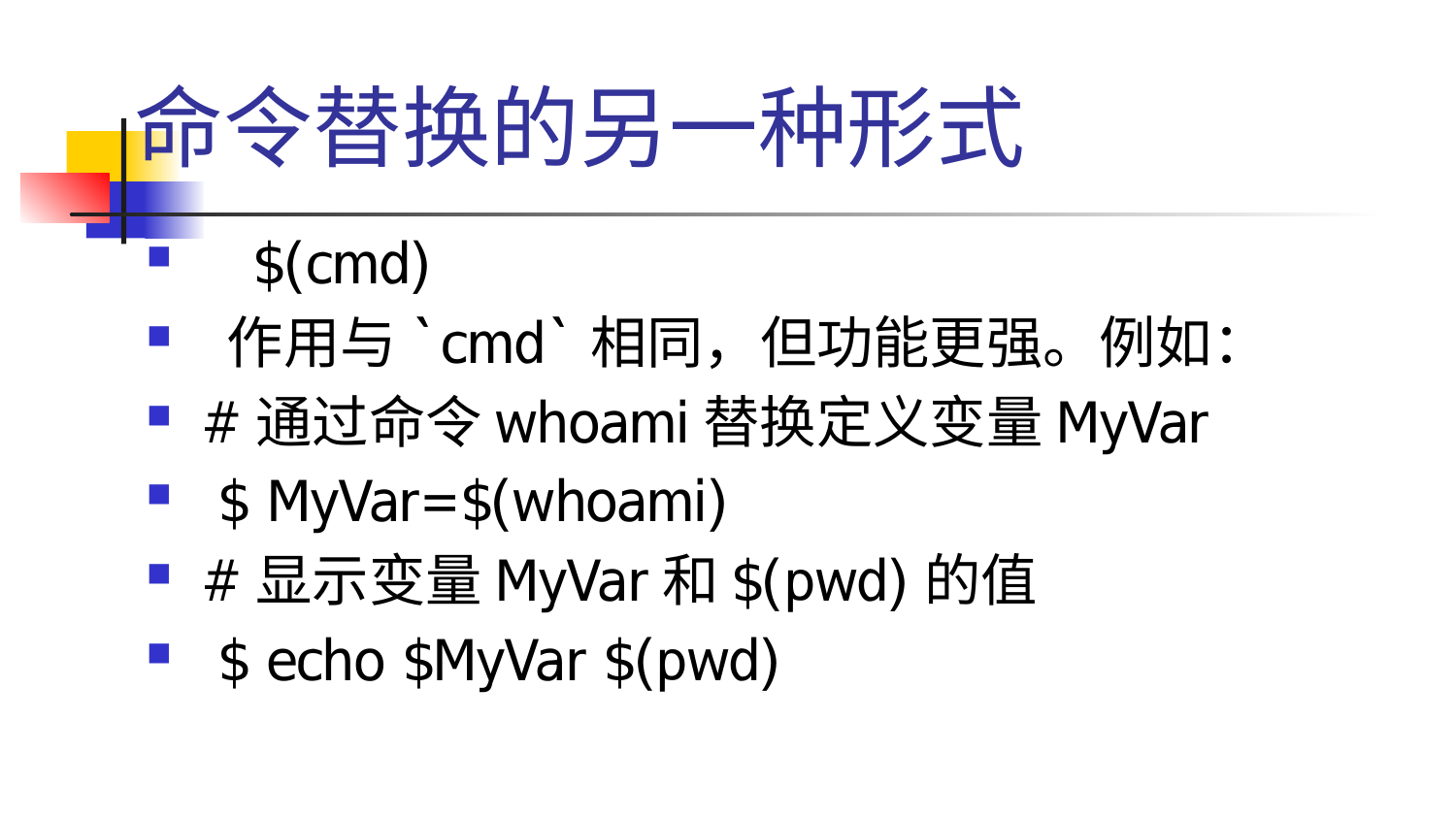

# 命令替换的另一种形式
   $(cmd)
 作用与`cmd`相同，但功能更强。例如：
#通过命令whoami替换定义变量MyVar
 $ MyVar=$(whoami)
#显示变量MyVar和$(pwd)的值
 $ echo $MyVar $(pwd)